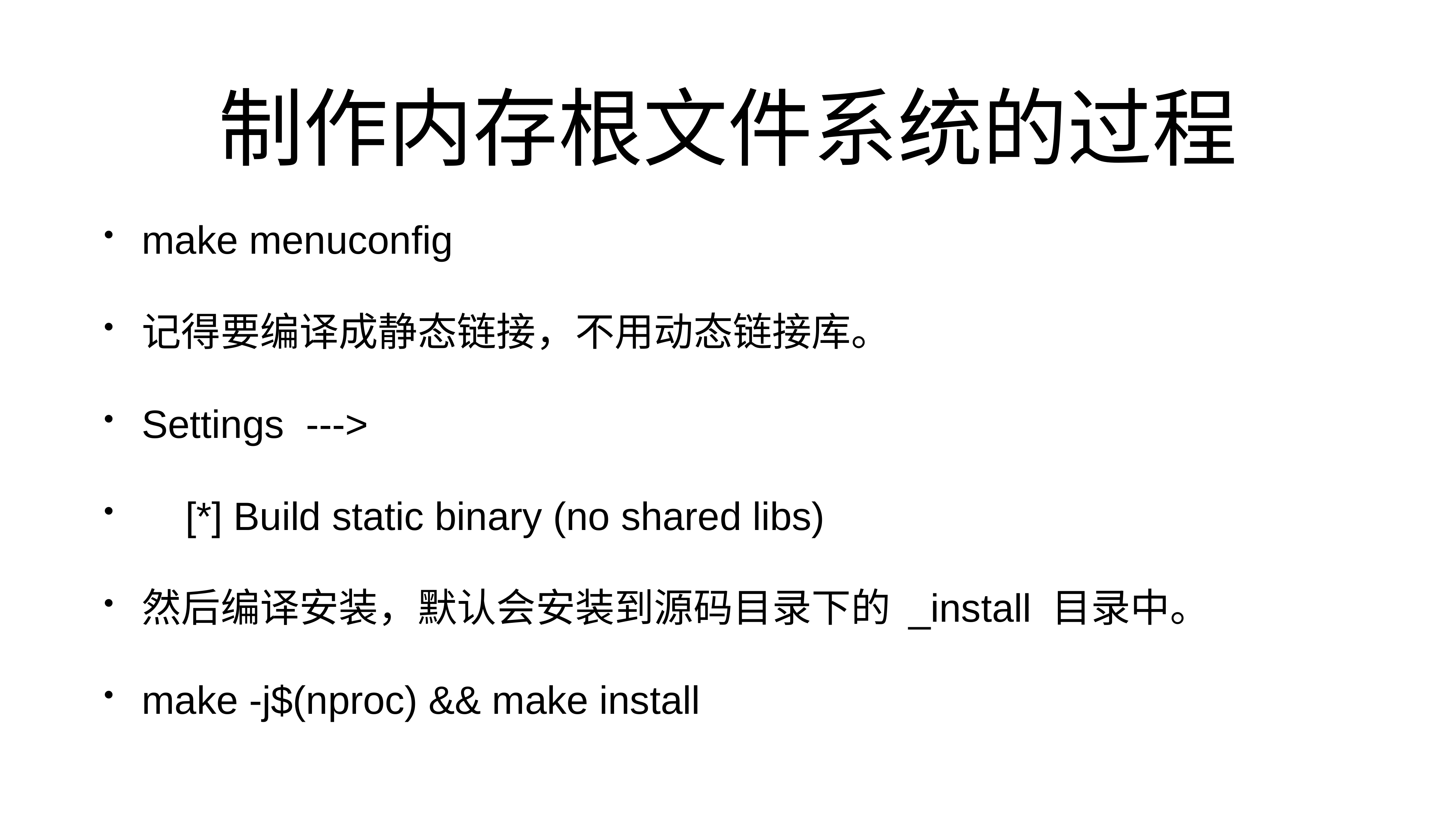

# 制作内存根文件系统的过程
make menuconfig
记得要编译成静态链接，不用动态链接库。
Settings  --->
    [*] Build static binary (no shared libs)
然后编译安装，默认会安装到源码目录下的 _install 目录中。
make -j$(nproc) && make install